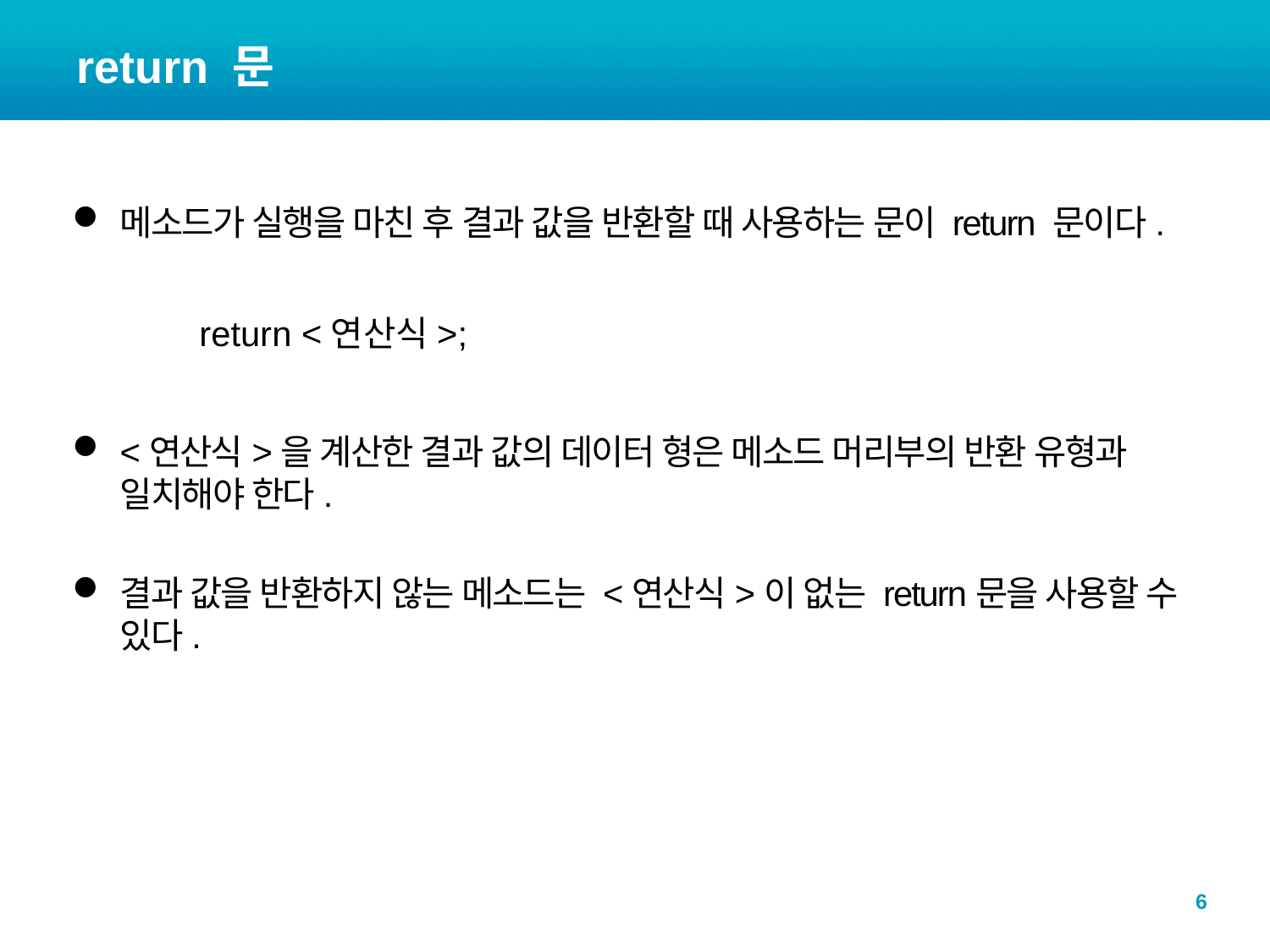

# return 문

메소드가 실행을 마친 후 결과 값을 반환할 때 사용하는 문이 return 문이다.
	return <연산식>;

<연산식>을 계산한 결과 값의 데이터 형은 메소드 머리부의 반환 유형과 일치해야 한다.

결과 값을 반환하지 않는 메소드는 <연산식>이 없는 return문을 사용할 수 있다.